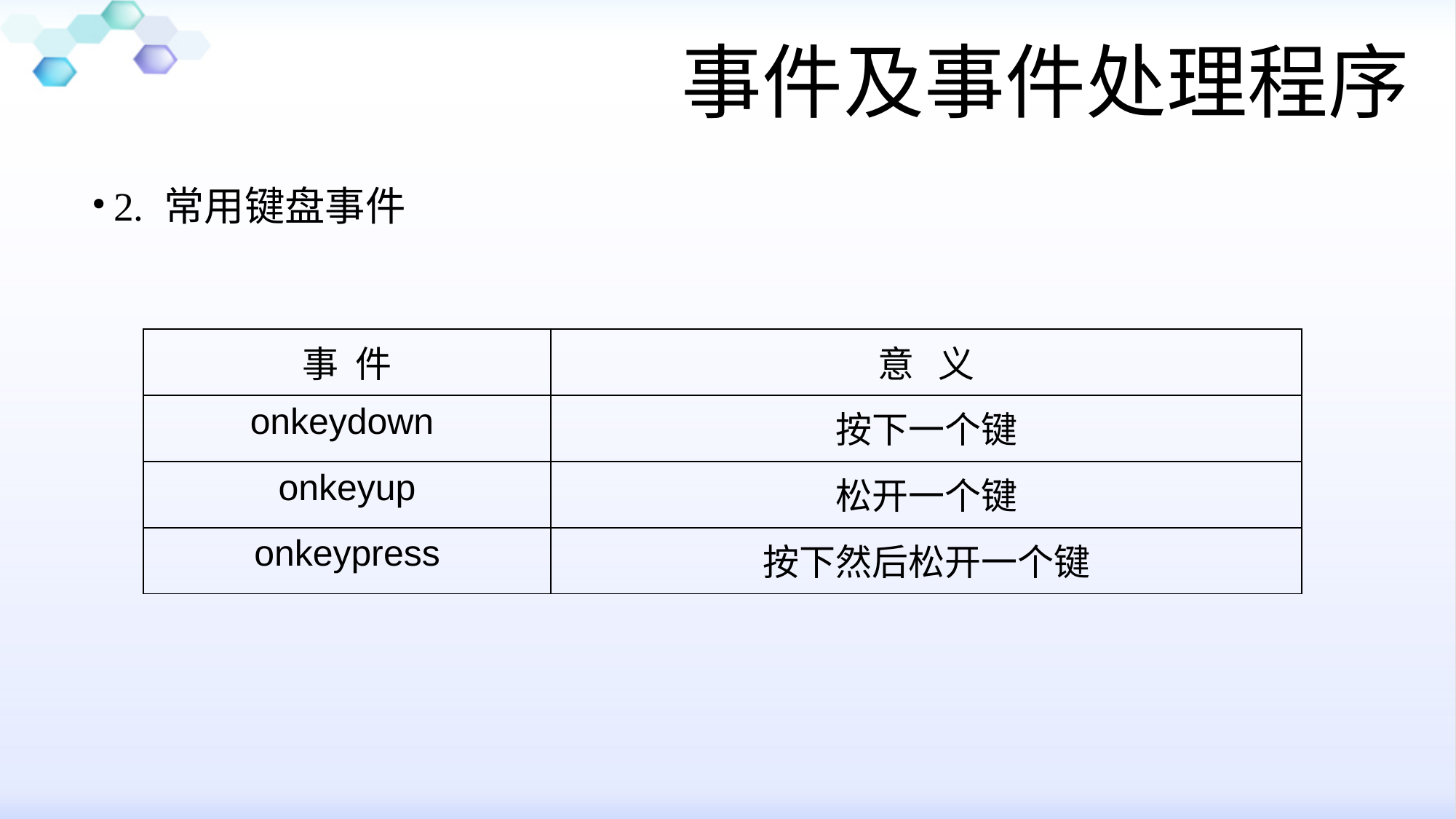

# 事件及事件处理程序
2. 常用键盘事件

| 事 件 | 意 义 |
| --- | --- |
| onkeydown | 按下一个键 |
| onkeyup | 松开一个键 |
| onkeypress | 按下然后松开一个键 |